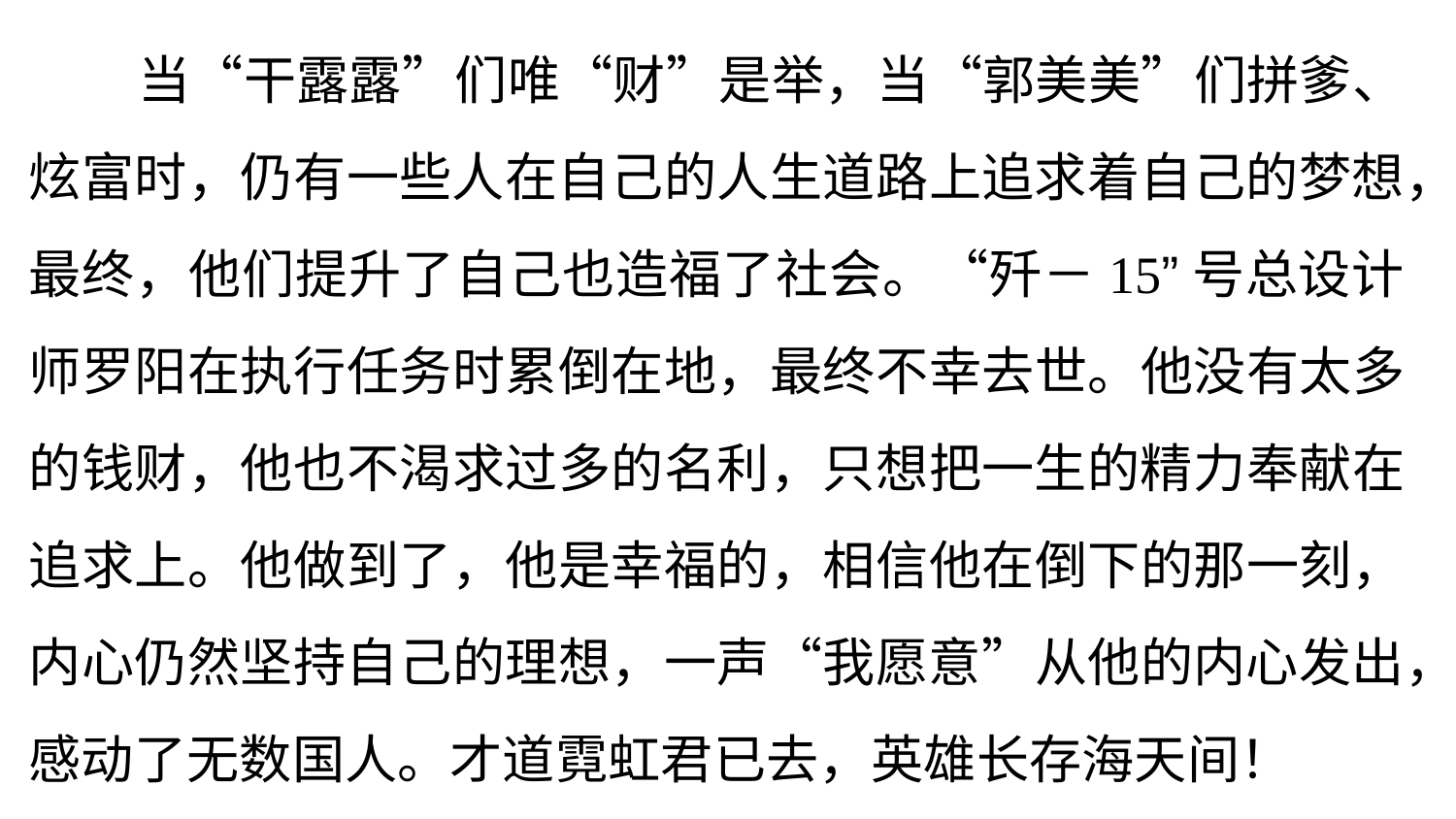

当“干露露”们唯“财”是举，当“郭美美”们拼爹、炫富时，仍有一些人在自己的人生道路上追求着自己的梦想，最终，他们提升了自己也造福了社会。“歼－15”号总设计师罗阳在执行任务时累倒在地，最终不幸去世。他没有太多的钱财，他也不渴求过多的名利，只想把一生的精力奉献在追求上。他做到了，他是幸福的，相信他在倒下的那一刻，内心仍然坚持自己的理想，一声“我愿意”从他的内心发出，感动了无数国人。才道霓虹君已去，英雄长存海天间！